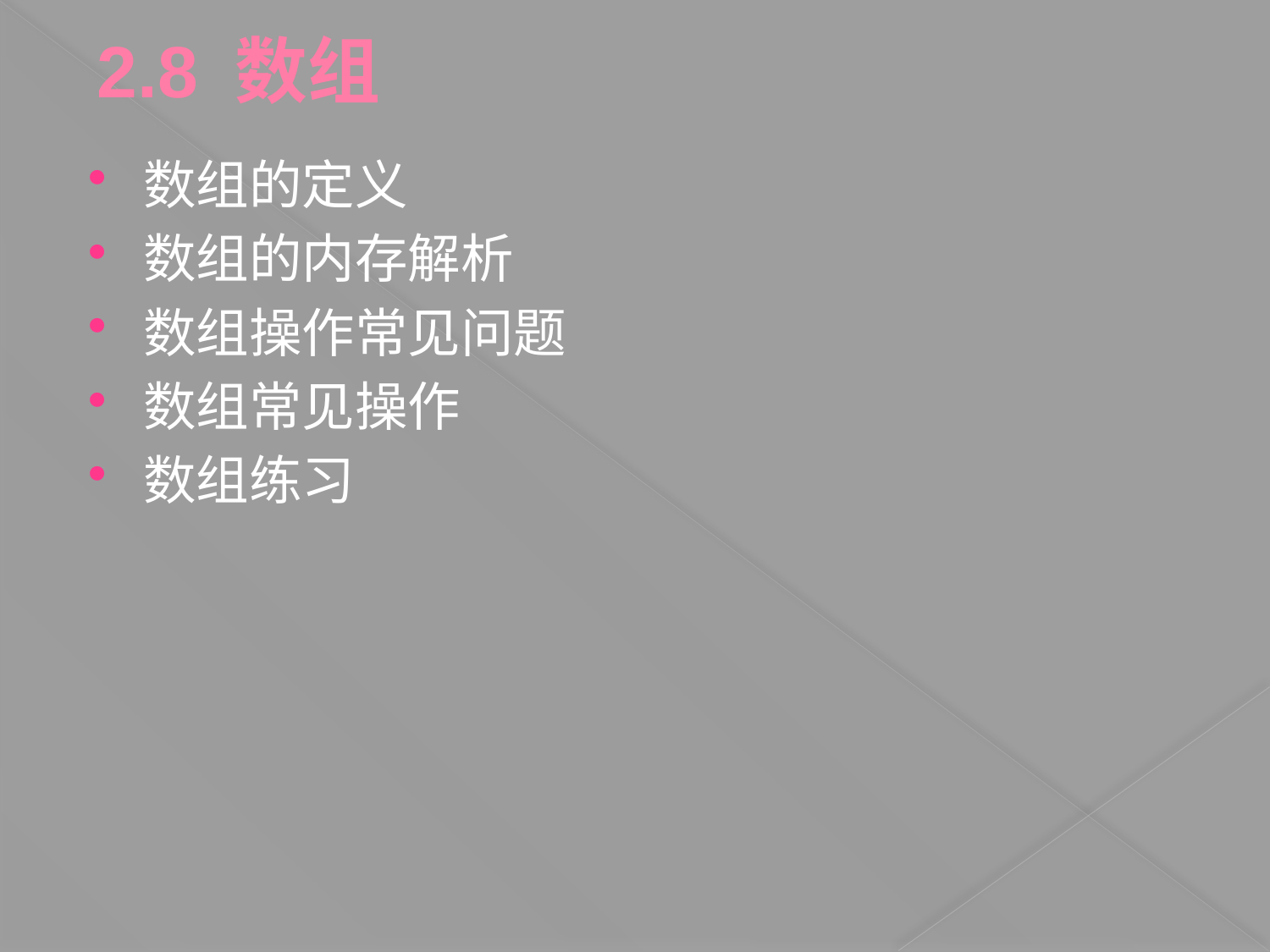

2.8 数组
# 数组的定义
数组的内存解析
数组操作常见问题
数组常见操作
数组练习